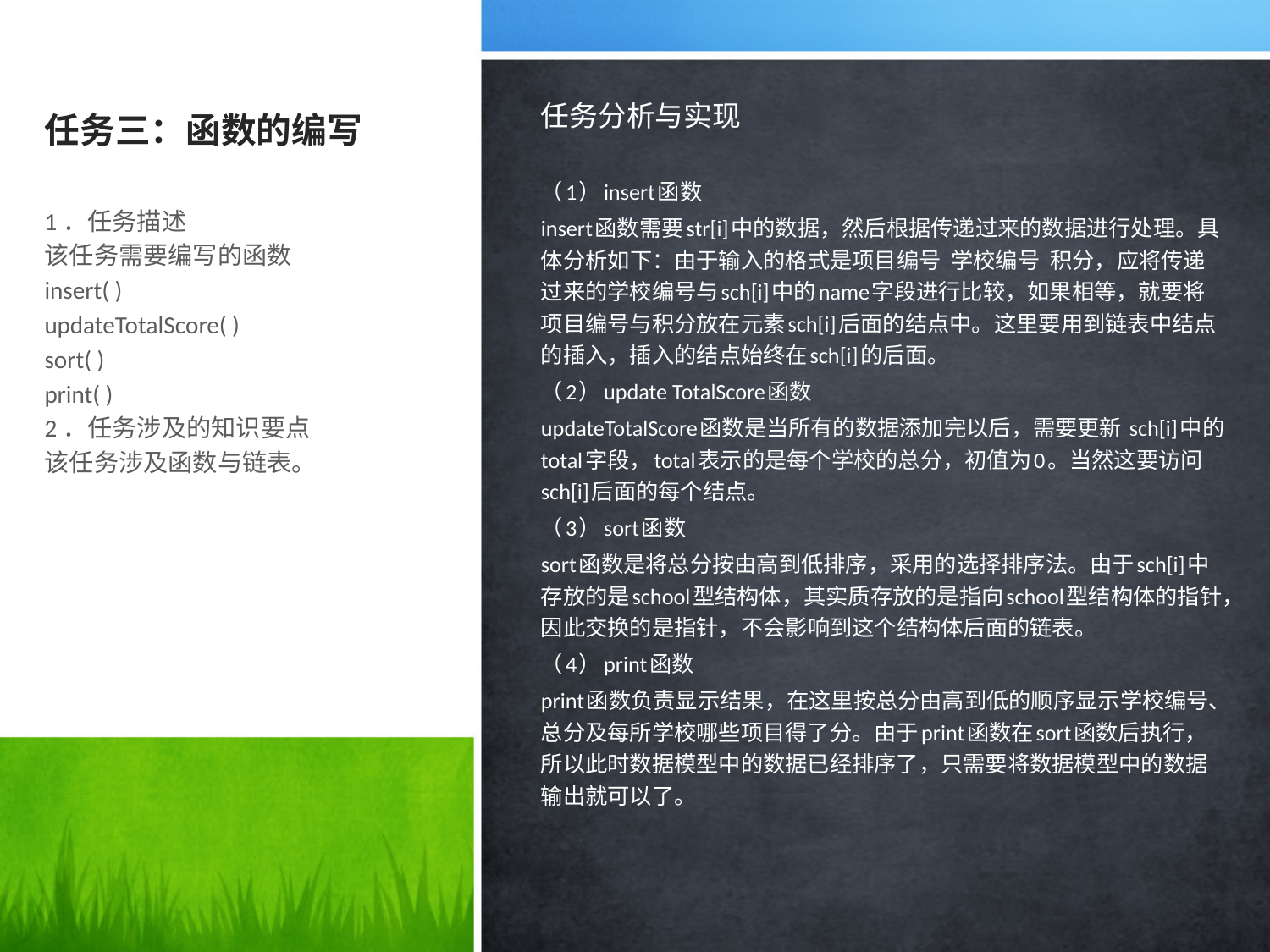

# 任务三：函数的编写
任务分析与实现

（1）insert函数
insert函数需要str[i]中的数据，然后根据传递过来的数据进行处理。具体分析如下：由于输入的格式是项目编号  学校编号  积分，应将传递过来的学校编号与sch[i]中的name字段进行比较，如果相等，就要将项目编号与积分放在元素sch[i]后面的结点中。这里要用到链表中结点的插入，插入的结点始终在sch[i]的后面。
（2）update TotalScore函数
updateTotalScore函数是当所有的数据添加完以后，需要更新 sch[i]中的total字段，total表示的是每个学校的总分，初值为0。当然这要访问sch[i]后面的每个结点。
（3）sort函数
sort函数是将总分按由高到低排序，采用的选择排序法。由于sch[i]中存放的是school型结构体，其实质存放的是指向school型结构体的指针，因此交换的是指针，不会影响到这个结构体后面的链表。
（4）print函数
print函数负责显示结果，在这里按总分由高到低的顺序显示学校编号、总分及每所学校哪些项目得了分。由于print函数在sort函数后执行，所以此时数据模型中的数据已经排序了，只需要将数据模型中的数据输出就可以了。

1．任务描述
该任务需要编写的函数
insert( )
updateTotalScore( )
sort( )
print( )
2．任务涉及的知识要点
该任务涉及函数与链表。